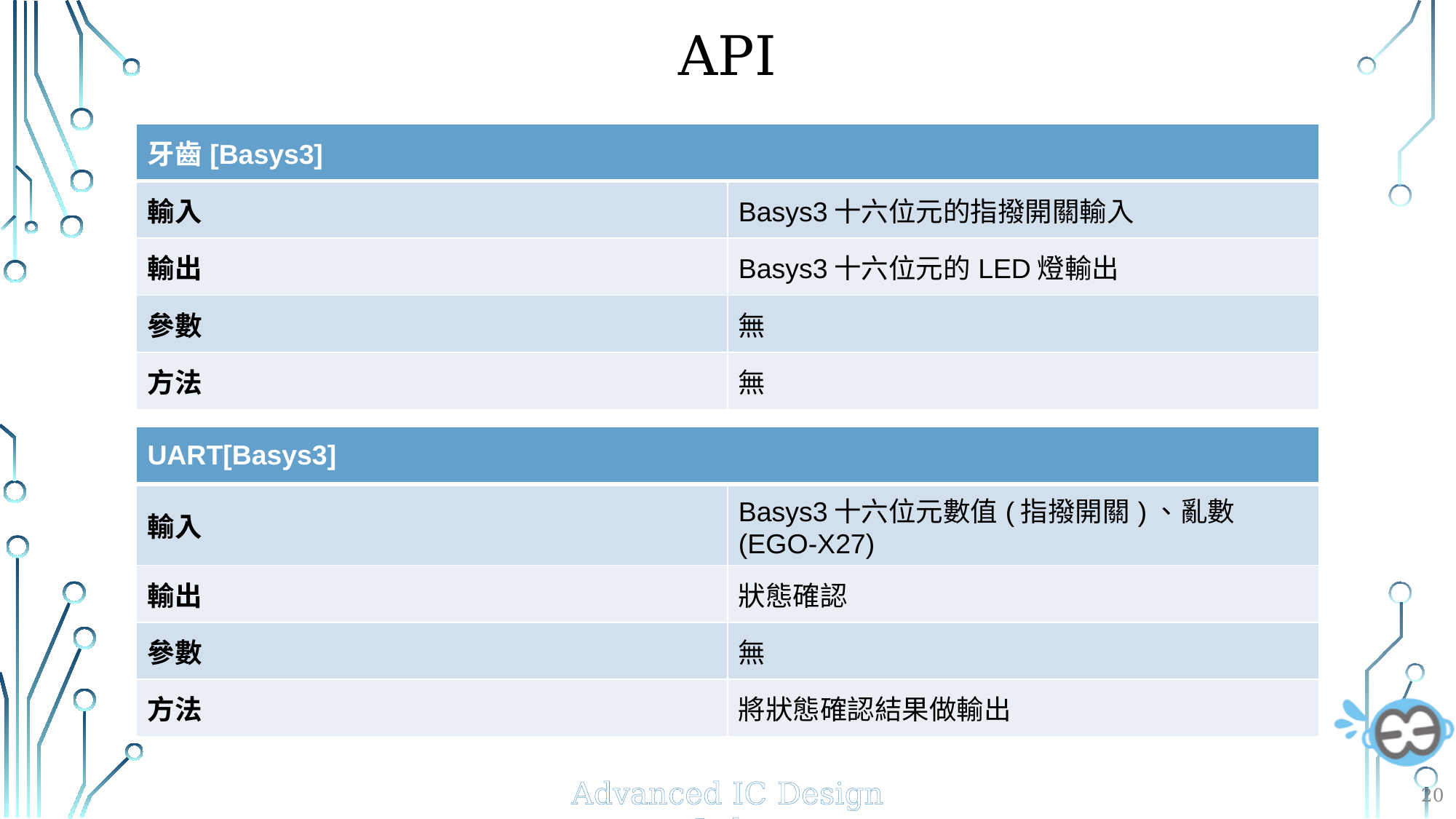

# api
| 牙齒[Basys3] |  |
| --- | --- |
| 輸入 | Basys3十六位元的指撥開關輸入 |
| 輸出 | Basys3十六位元的LED燈輸出 |
| 參數 | 無 |
| 方法 | 無 |
| UART[Basys3] |  |
| --- | --- |
| 輸入 | Basys3十六位元數值(指撥開關)、亂數(EGO-X27) |
| 輸出 | 狀態確認 |
| 參數 | 無 |
| 方法 | 將狀態確認結果做輸出 |
20